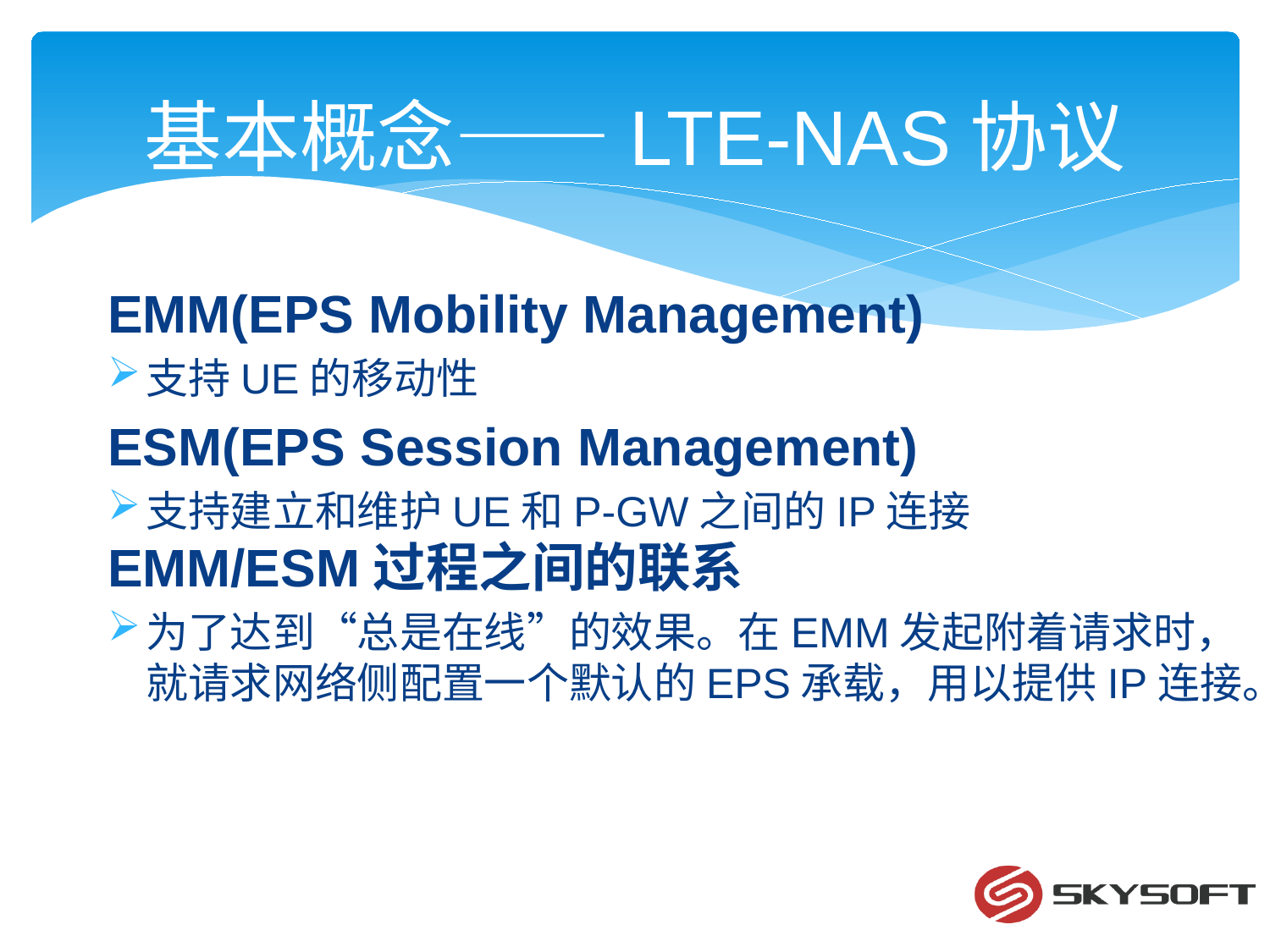

# 基本概念——LTE-NAS协议
EMM(EPS Mobility Management)
支持UE的移动性
ESM(EPS Session Management)
支持建立和维护UE和P-GW之间的IP连接
EMM/ESM过程之间的联系
为了达到“总是在线”的效果。在EMM发起附着请求时，就请求网络侧配置一个默认的EPS承载，用以提供IP连接。